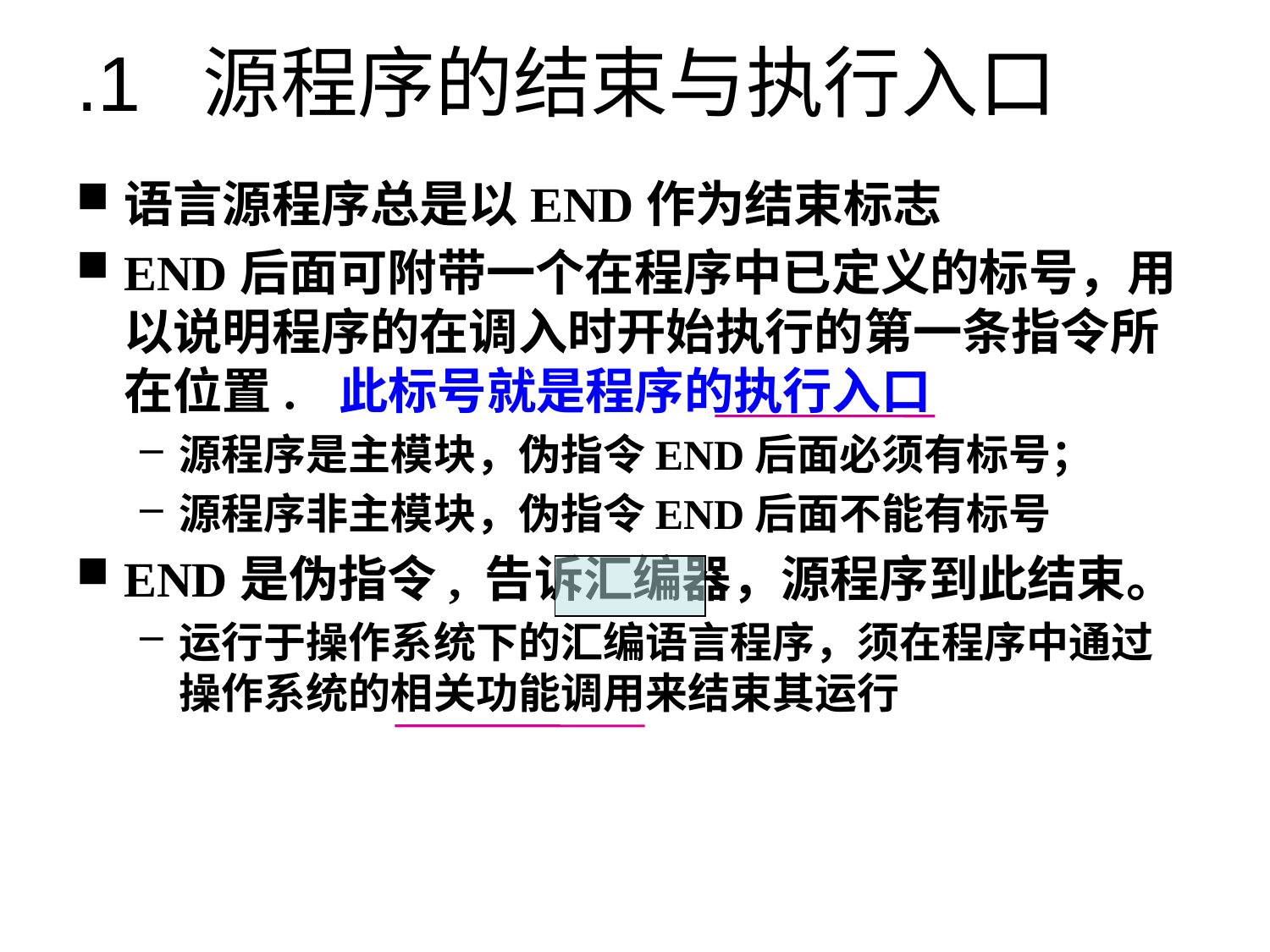

# .1  源程序的结束与执行入口
语言源程序总是以END作为结束标志
END后面可附带一个在程序中已定义的标号，用以说明程序的在调入时开始执行的第一条指令所在位置.
源程序是主模块，伪指令END后面必须有标号；
源程序非主模块，伪指令END后面不能有标号
END是伪指令, 告诉汇编器，源程序到此结束。
运行于操作系统下的汇编语言程序，须在程序中通过操作系统的相关功能调用来结束其运行
此标号就是程序的执行入口